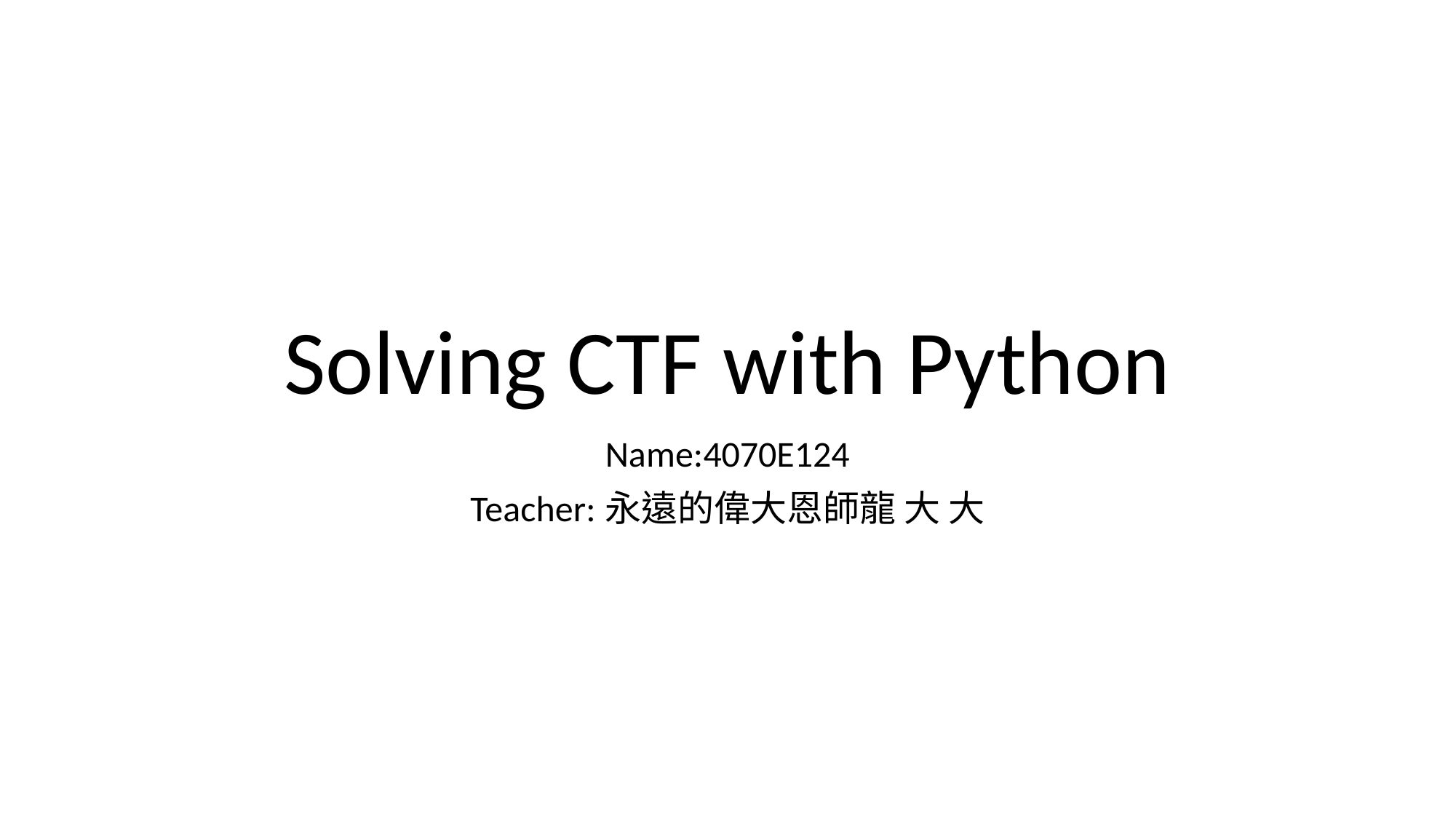

# Solving CTF with Python
Name:4070E124
Teacher:永遠的偉大恩師龍 大 大